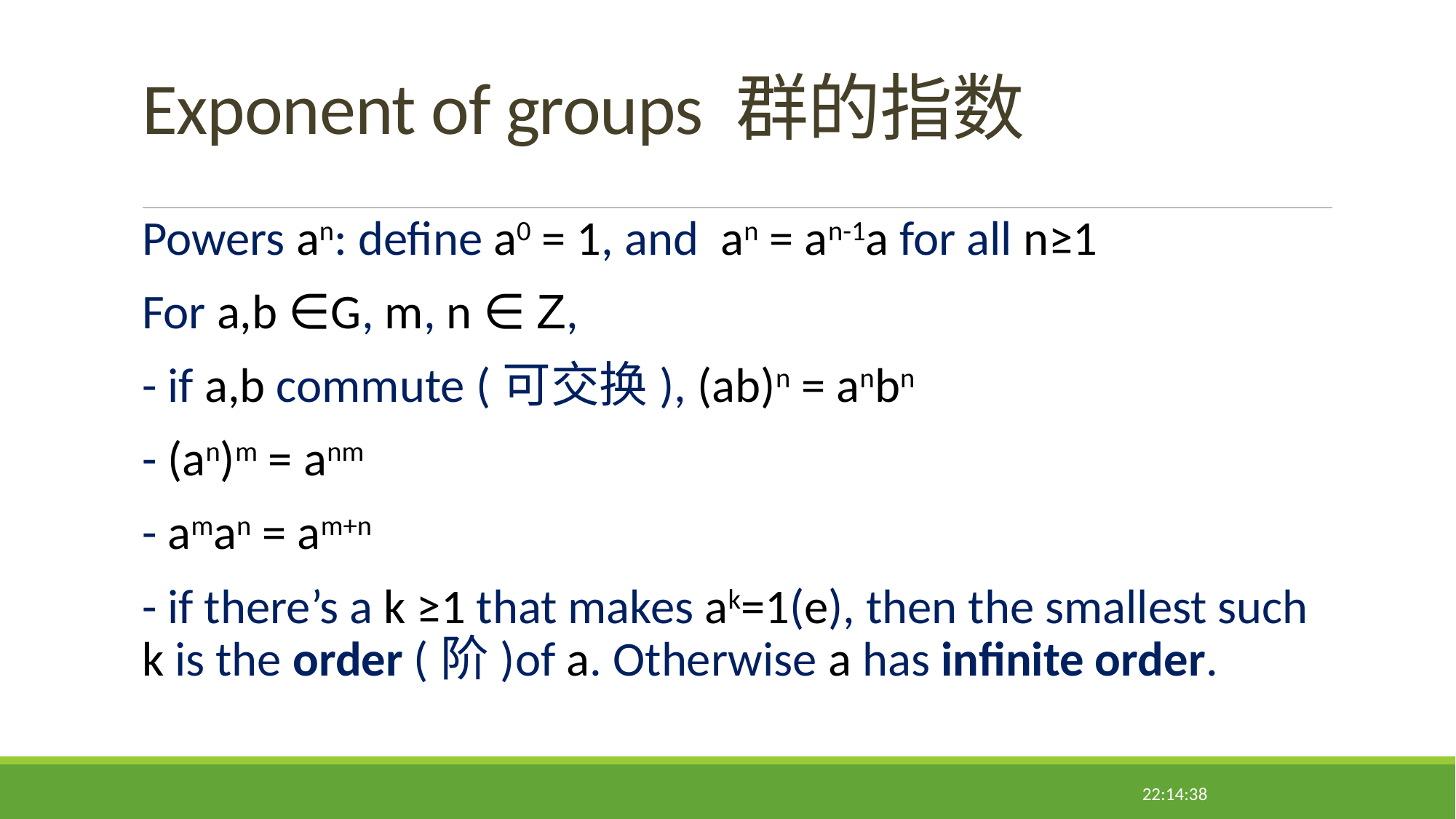

# Exponent of groups 群的指数
Powers an: define a0 = 1, and  an = an-1a for all n≥1
For a,b ∈G, m, n ∈ Z,
- if a,b commute (可交换), (ab)n = anbn
- (an)m = anm
- aman = am+n
- if there’s a k ≥1 that makes ak=1(e), then the smallest such k is the order (阶)of a. Otherwise a has infinite order.
22:14:38